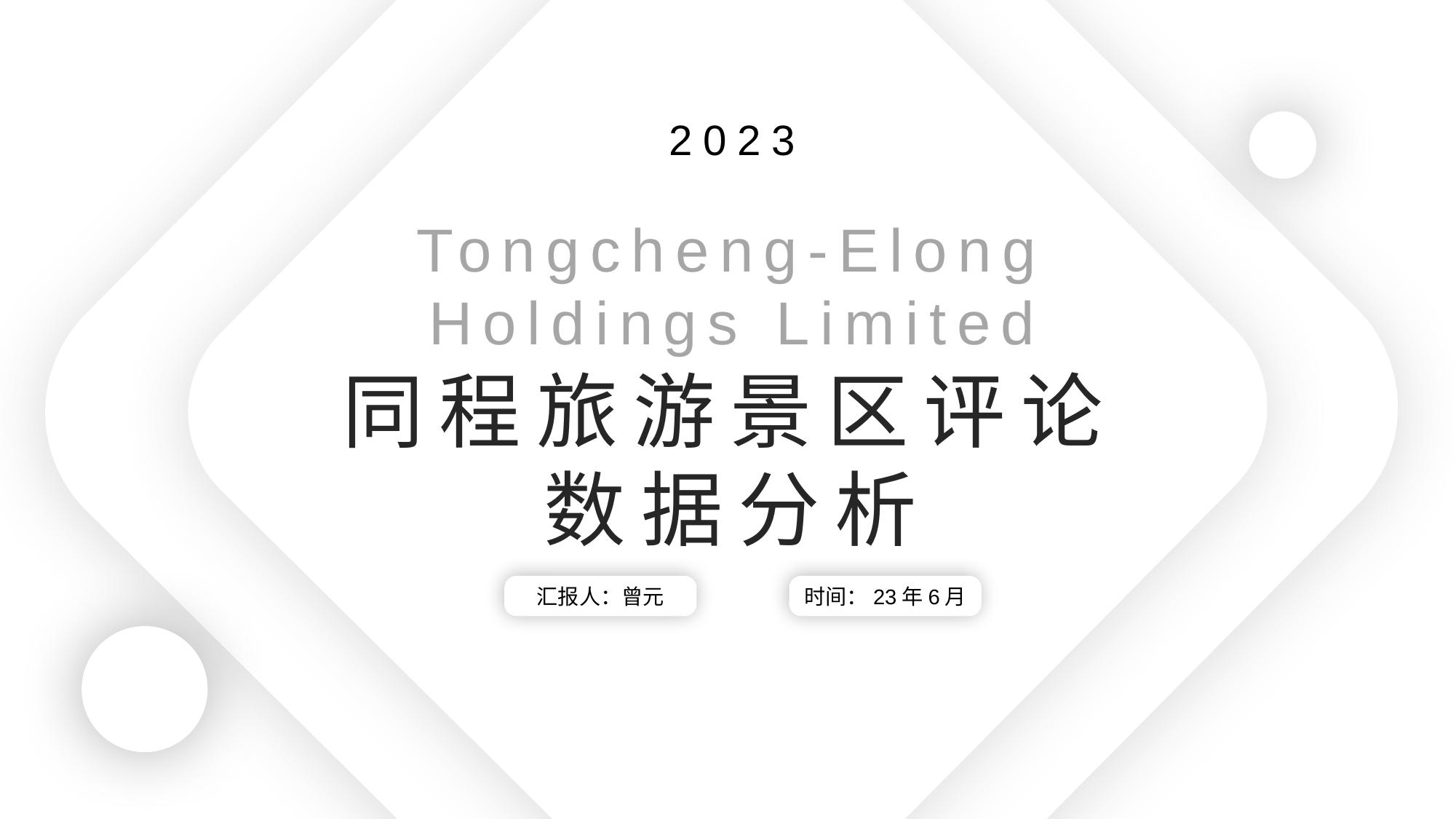

2023

Tongcheng-Elong Holdings Limited
同程旅游景区评论数据分析

汇报人：曾元

时间：23年6月